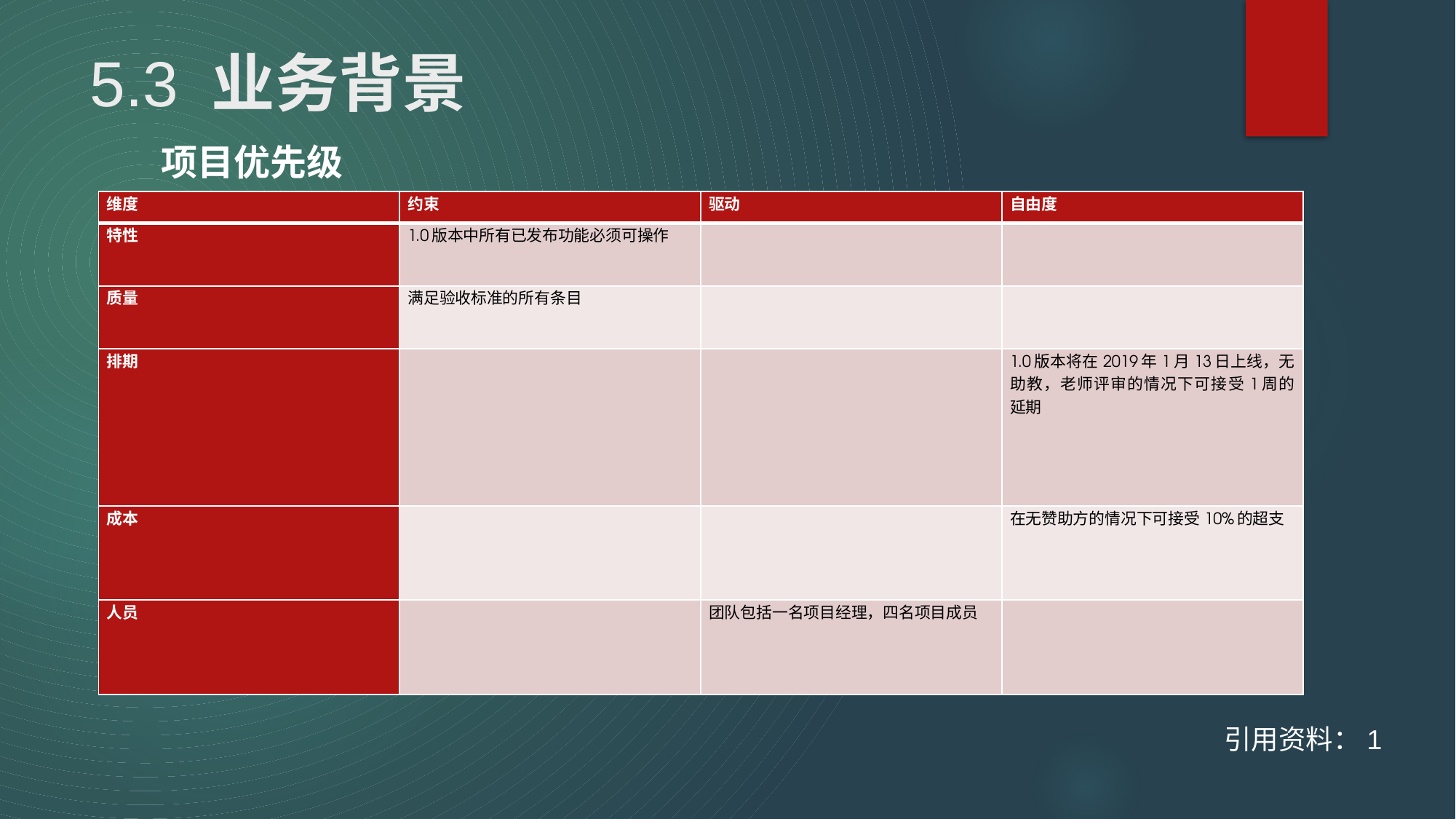

# 5.3 业务背景
项目优先级

| 维度 | 约束 | 驱动 | 自由度 |
| --- | --- | --- | --- |
| 特性 | 1.0版本中所有已发布功能必须可操作 |  |  |
| 质量 | 满足验收标准的所有条目 |  |  |
| 排期 |  |  | 1.0版本将在2019年1月13日上线，无助教，老师评审的情况下可接受1周的延期 |
| 成本 |  |  | 在无赞助方的情况下可接受10%的超支 |
| 人员 |  | 团队包括一名项目经理，四名项目成员 |  |
引用资料：1